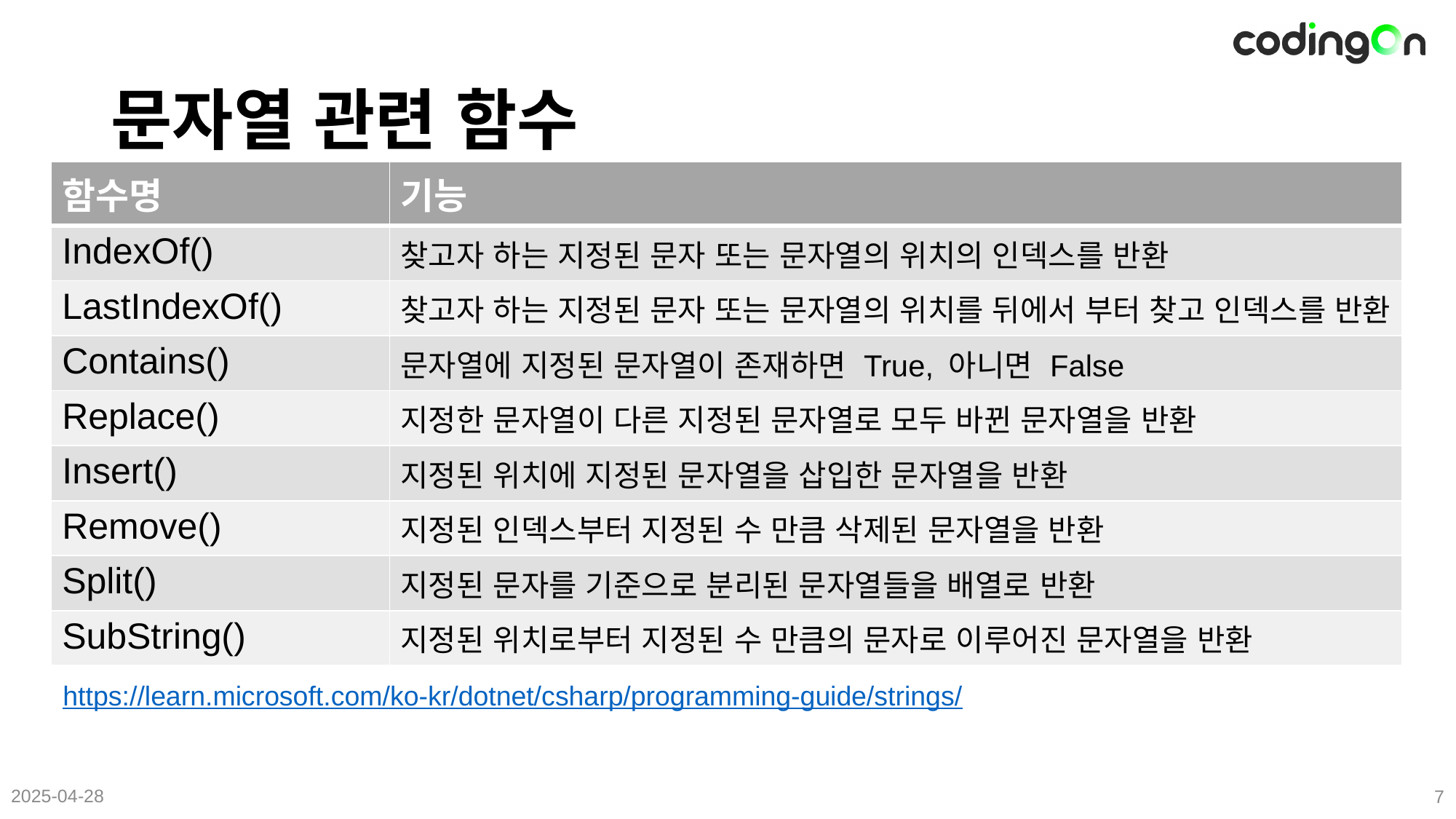

# 문자열 관련 함수
| 함수명 | 기능 |
| --- | --- |
| IndexOf() | 찾고자 하는 지정된 문자 또는 문자열의 위치의 인덱스를 반환 |
| LastIndexOf() | 찾고자 하는 지정된 문자 또는 문자열의 위치를 뒤에서 부터 찾고 인덱스를 반환 |
| Contains() | 문자열에 지정된 문자열이 존재하면 True, 아니면 False |
| Replace() | 지정한 문자열이 다른 지정된 문자열로 모두 바뀐 문자열을 반환 |
| Insert() | 지정된 위치에 지정된 문자열을 삽입한 문자열을 반환 |
| Remove() | 지정된 인덱스부터 지정된 수 만큼 삭제된 문자열을 반환 |
| Split() | 지정된 문자를 기준으로 분리된 문자열들을 배열로 반환 |
| SubString() | 지정된 위치로부터 지정된 수 만큼의 문자로 이루어진 문자열을 반환 |
https://learn.microsoft.com/ko-kr/dotnet/csharp/programming-guide/strings/
2025-04-28
7